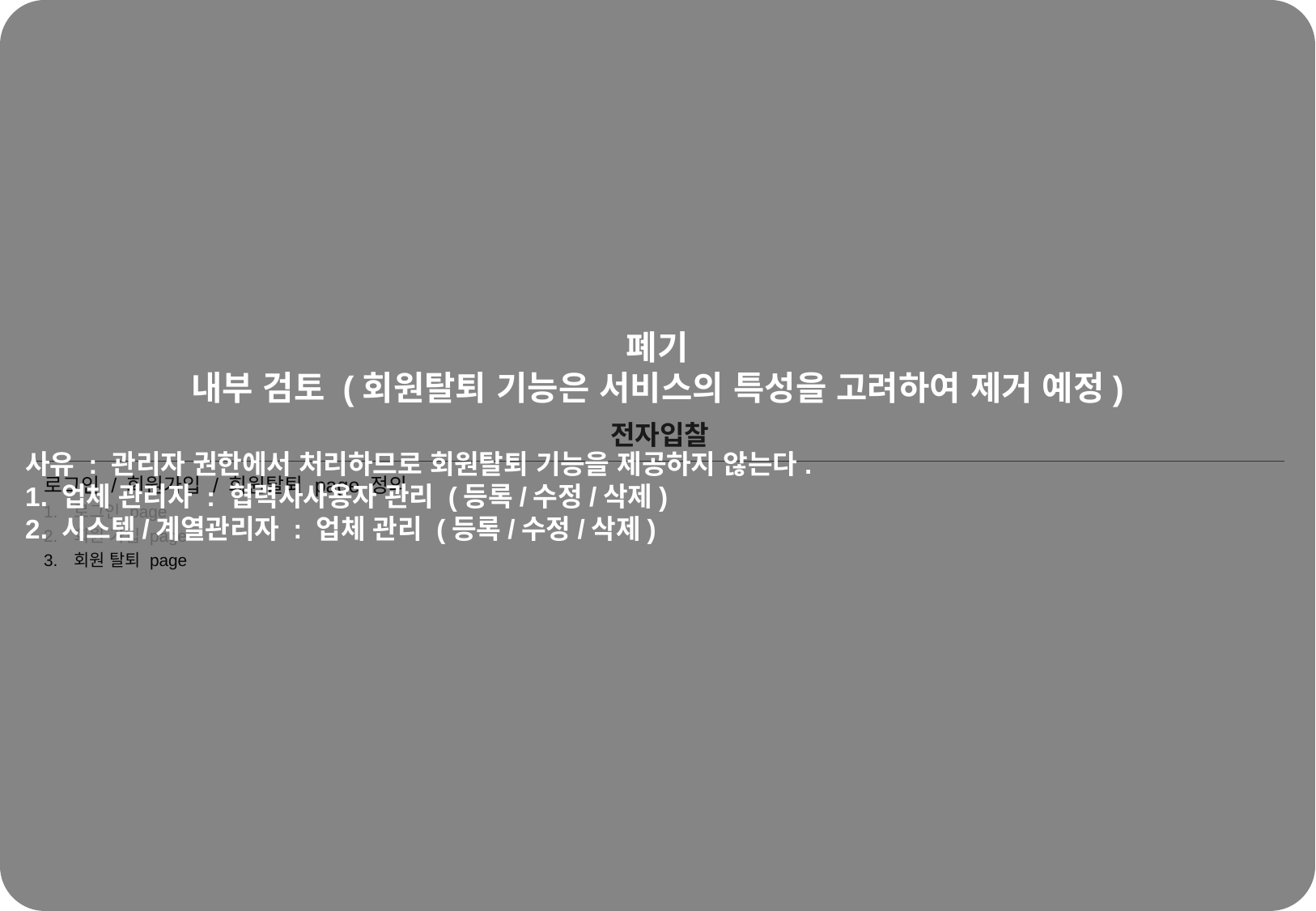

폐기
내부 검토 (회원탈퇴 기능은 서비스의 특성을 고려하여 제거 예정)

사유 : 관리자 권한에서 처리하므로 회원탈퇴 기능을 제공하지 않는다.
1. 업체 관리자 : 협력사사용자 관리 (등록/수정/삭제)
2. 시스템/계열관리자 : 업체 관리 (등록/수정/삭제)

| 전자입찰 |
| --- |
| 로그인 / 회원가입 / 회원탈퇴 page 정의 로그인 page 회원 가입 page 회원 탈퇴 page |